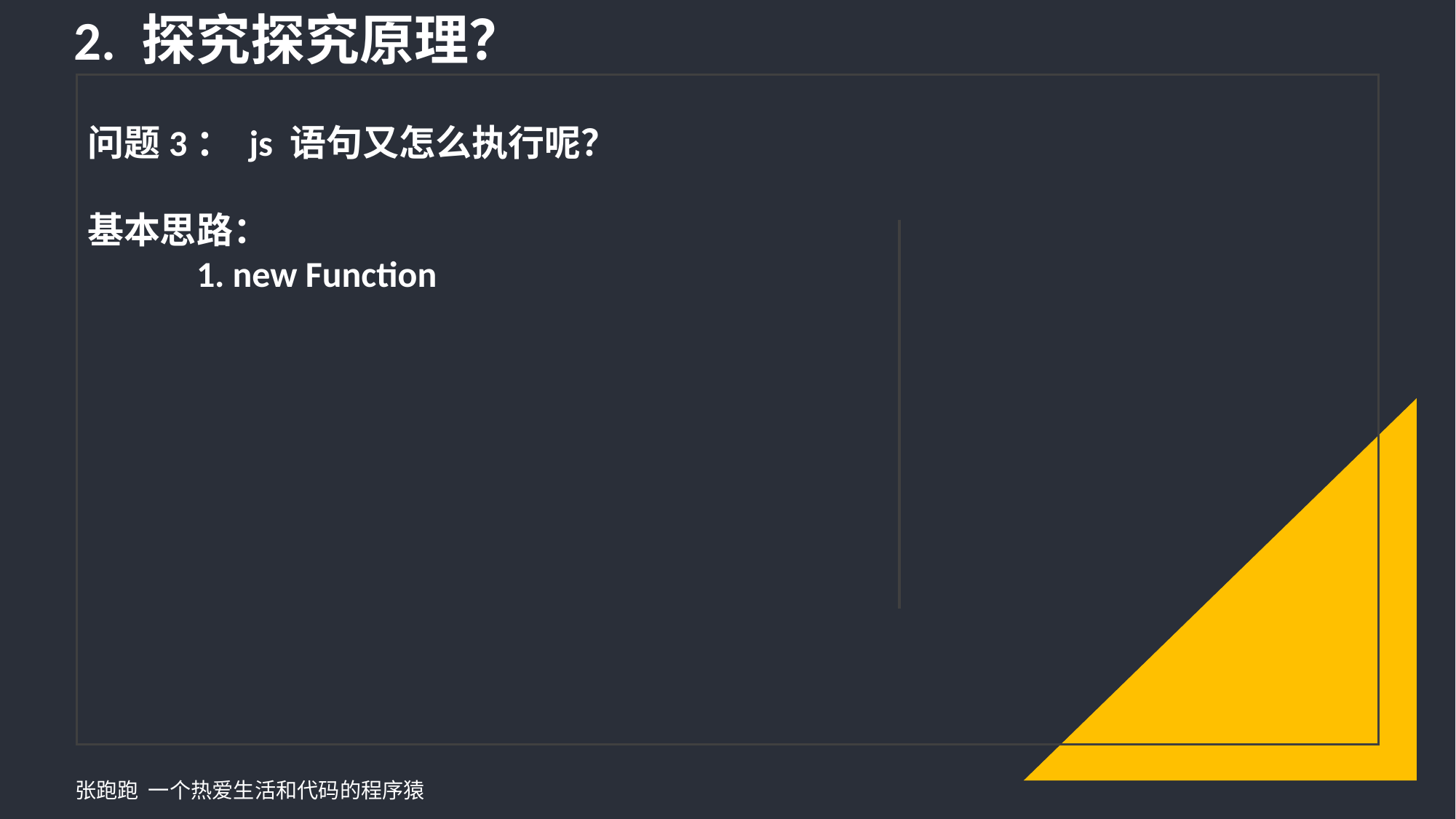

# 2. 探究探究原理？

问题3： js 语句又怎么执行呢？

基本思路：
	1. new Function

张跑跑  一个热爱生活和代码的程序猿